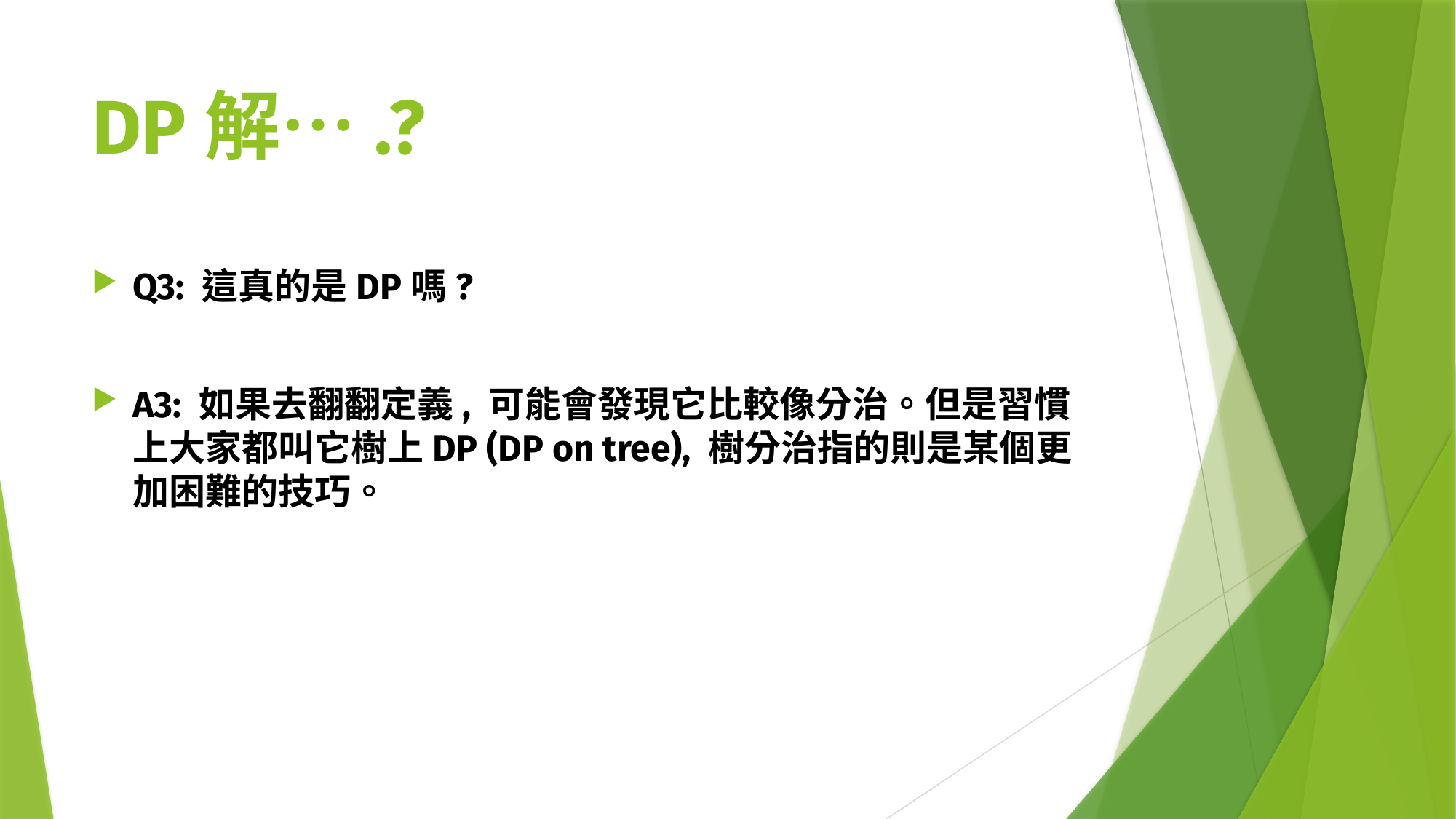

# DP解….?
Q3: 這真的是DP嗎?

A3: 如果去翻翻定義, 可能會發現它比較像分治。但是習慣上大家都叫它樹上DP (DP on tree), 樹分治指的則是某個更加困難的技巧。